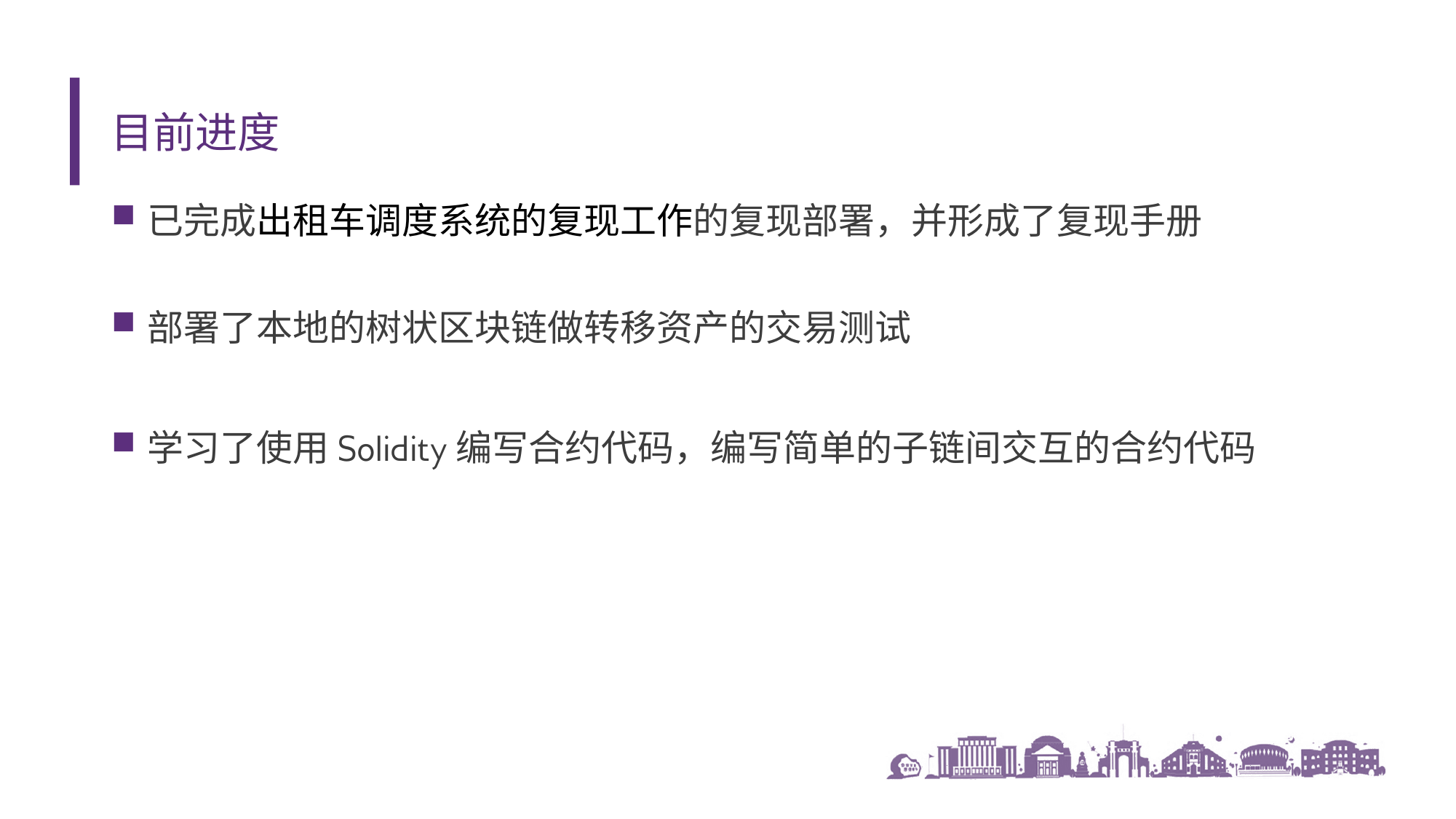

# 目前进度
已完成出租车调度系统的复现工作的复现部署，并形成了复现手册

部署了本地的树状区块链做转移资产的交易测试

学习了使用Solidity编写合约代码，编写简单的子链间交互的合约代码